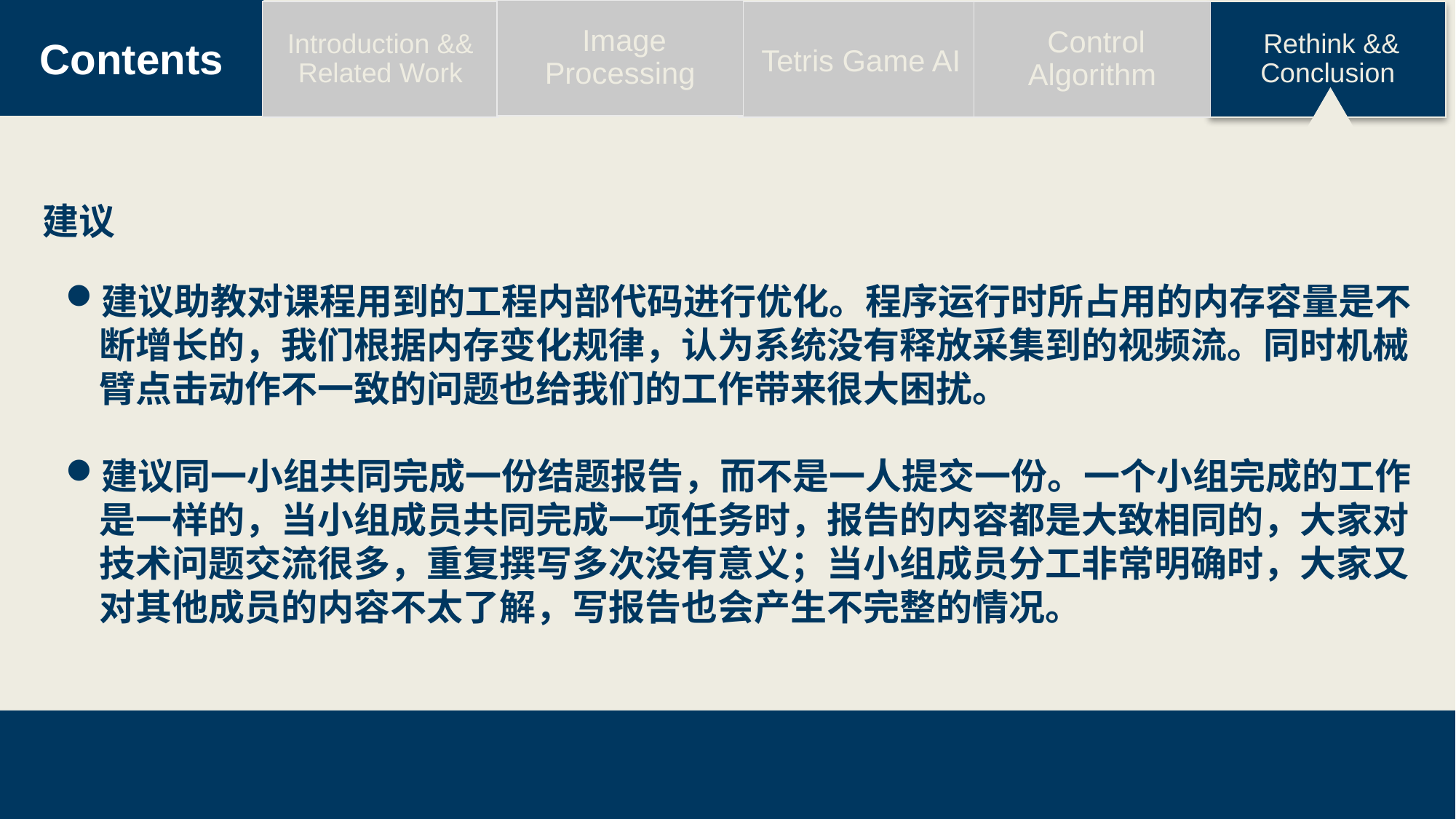

Image Processing
Introduction && Related Work
 Tetris Game AI
 Control Algorithm
 Rethink && Conclusion
Contents

建议

建议助教对课程用到的工程内部代码进行优化。程序运行时所占用的内存容量是不断增长的，我们根据内存变化规律，认为系统没有释放采集到的视频流。同时机械臂点击动作不一致的问题也给我们的工作带来很大困扰。

建议同一小组共同完成一份结题报告，而不是一人提交一份。一个小组完成的工作是一样的，当小组成员共同完成一项任务时，报告的内容都是大致相同的，大家对技术问题交流很多，重复撰写多次没有意义；当小组成员分工非常明确时，大家又对其他成员的内容不太了解，写报告也会产生不完整的情况。

30